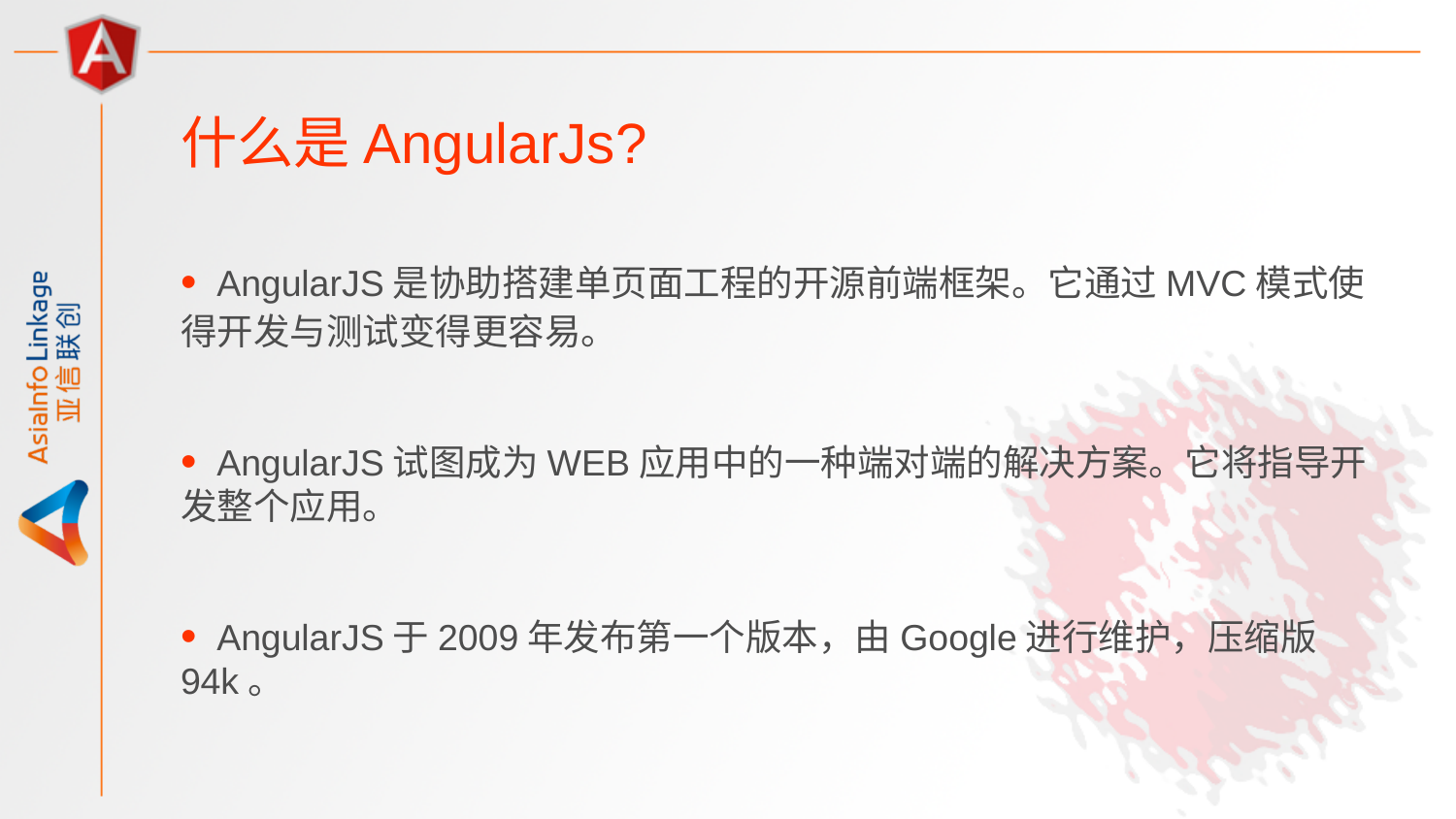

什么是AngularJs?
  AngularJS是协助搭建单页面工程的开源前端框架。它通过MVC模式使得开发与测试变得更容易。

  AngularJS试图成为WEB应用中的一种端对端的解决方案。它将指导开发整个应用。

  AngularJS于2009年发布第一个版本，由Google进行维护，压缩版94k。